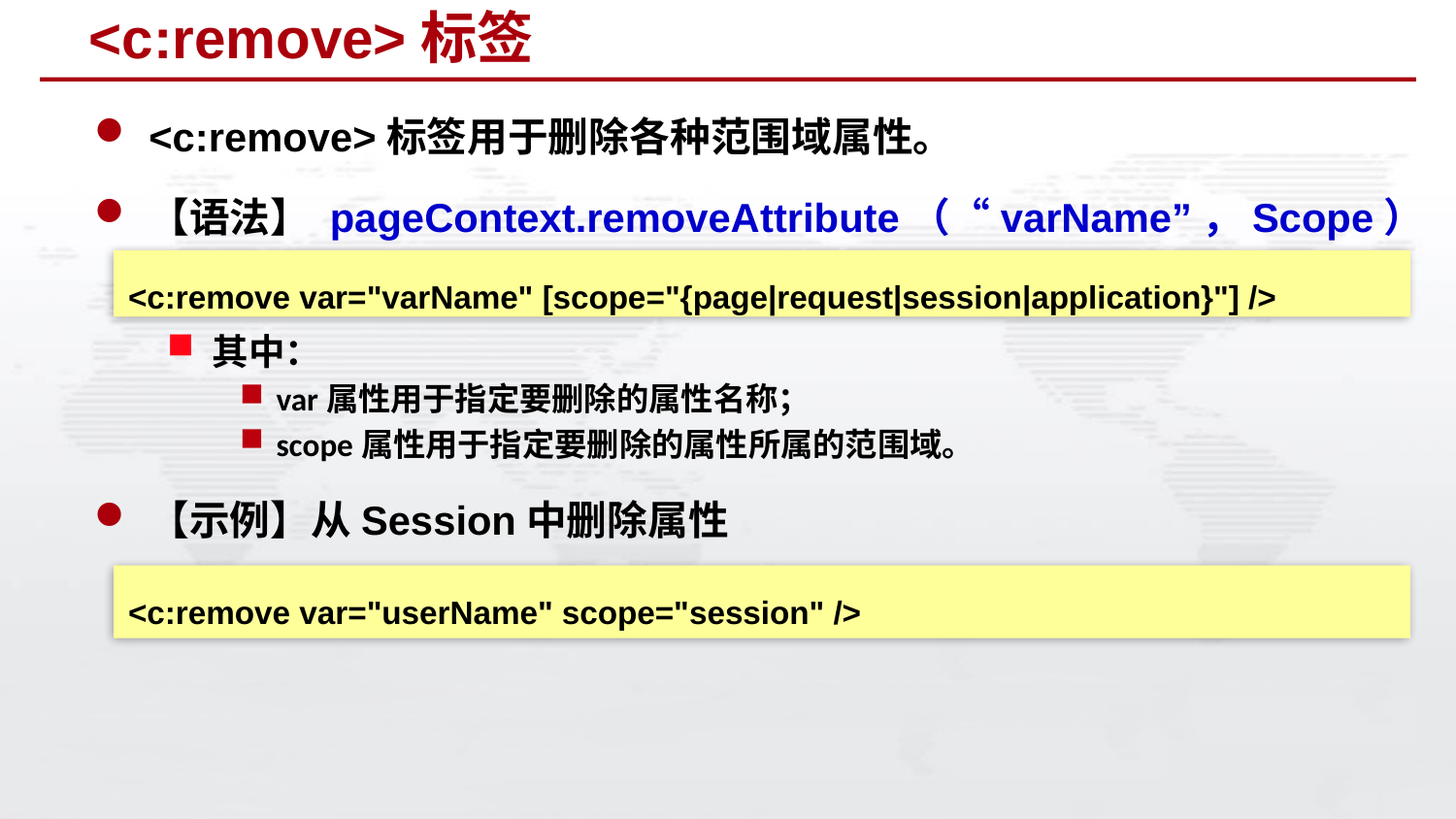

# <c:remove>标签
<c:remove>标签用于删除各种范围域属性。
【语法】 pageContext.removeAttribute（“varName”，Scope）

其中：
var属性用于指定要删除的属性名称；
scope属性用于指定要删除的属性所属的范围域。
【示例】从Session中删除属性
<c:remove var="varName" [scope="{page|request|session|application}"] />
<c:remove var="userName" scope="session" />